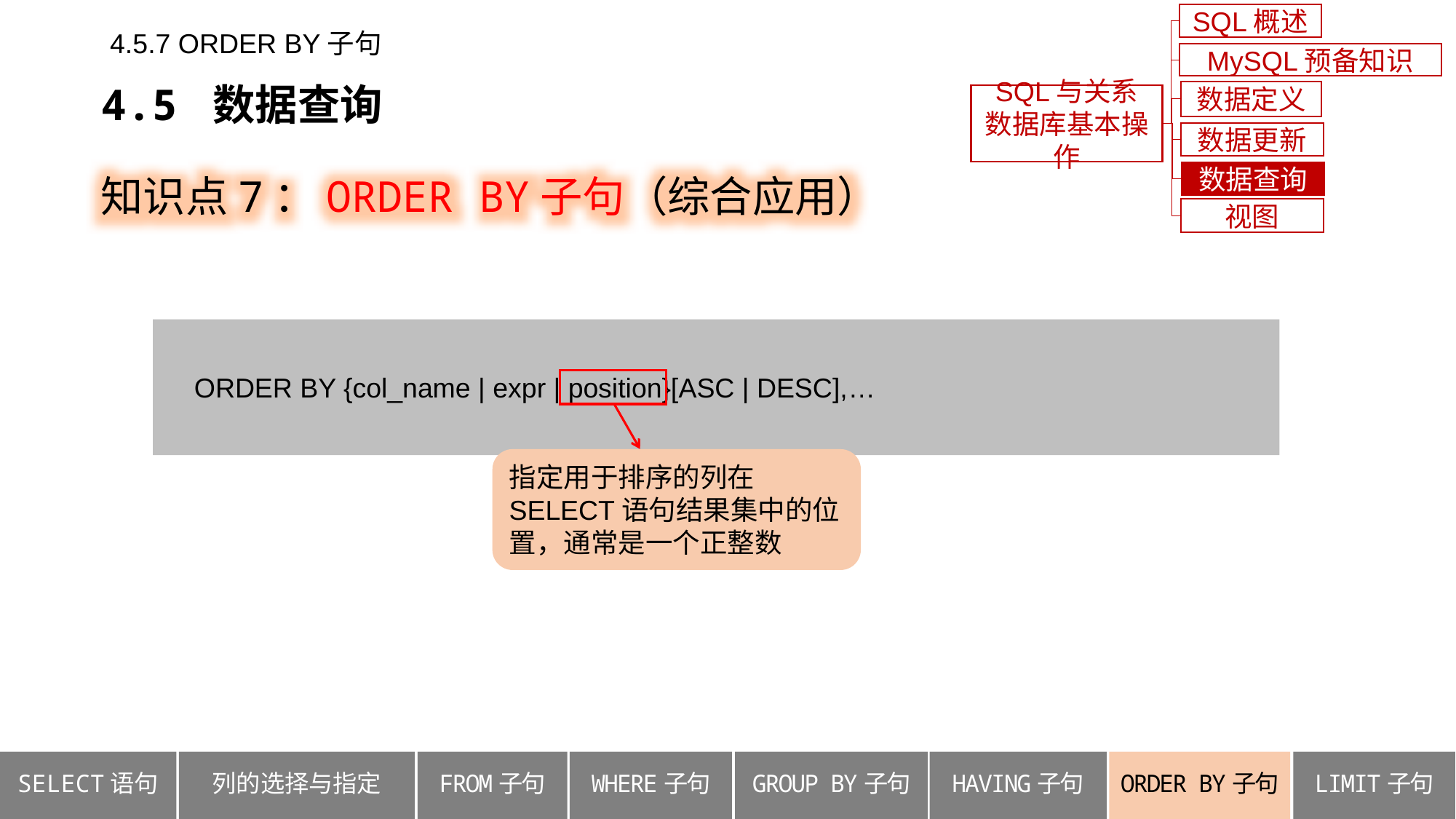

SQL概述
4.5.7 ORDER BY子句
MySQL预备知识
4.5 数据查询
数据定义
SQL与关系数据库基本操作
数据更新
知识点7：ORDER BY子句（综合应用）
数据查询
视图
    ORDER BY {col_name | expr | position}[ASC | DESC],…

指定用于排序的列在SELECT语句结果集中的位置，通常是一个正整数
列的选择与指定
ORDER BY子句
SELECT语句
FROM子句
WHERE子句
GROUP BY子句
HAVING子句
LIMIT子句